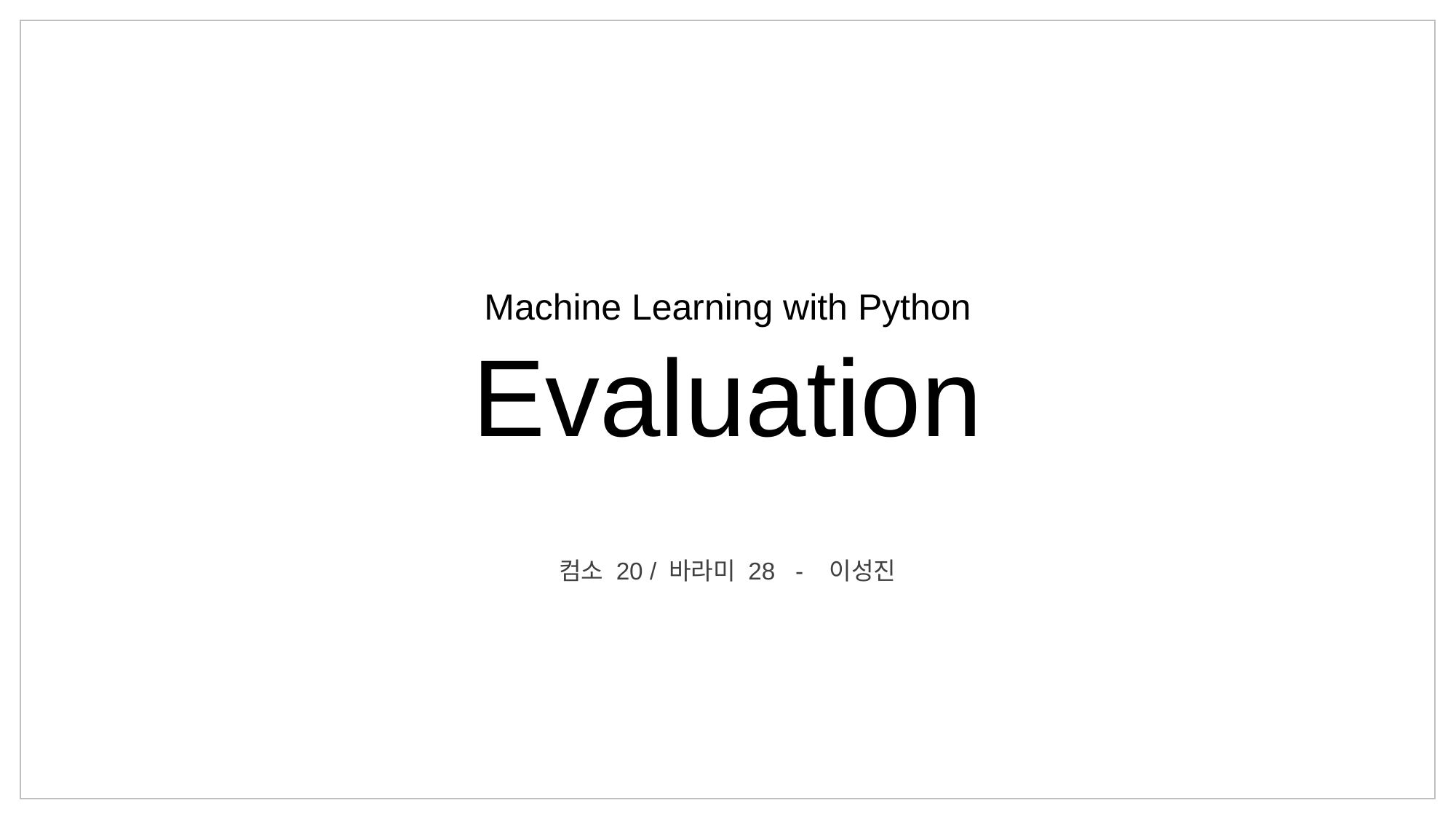

Machine Learning with Python
Evaluation
컴소 20 / 바라미 28   -   이성진